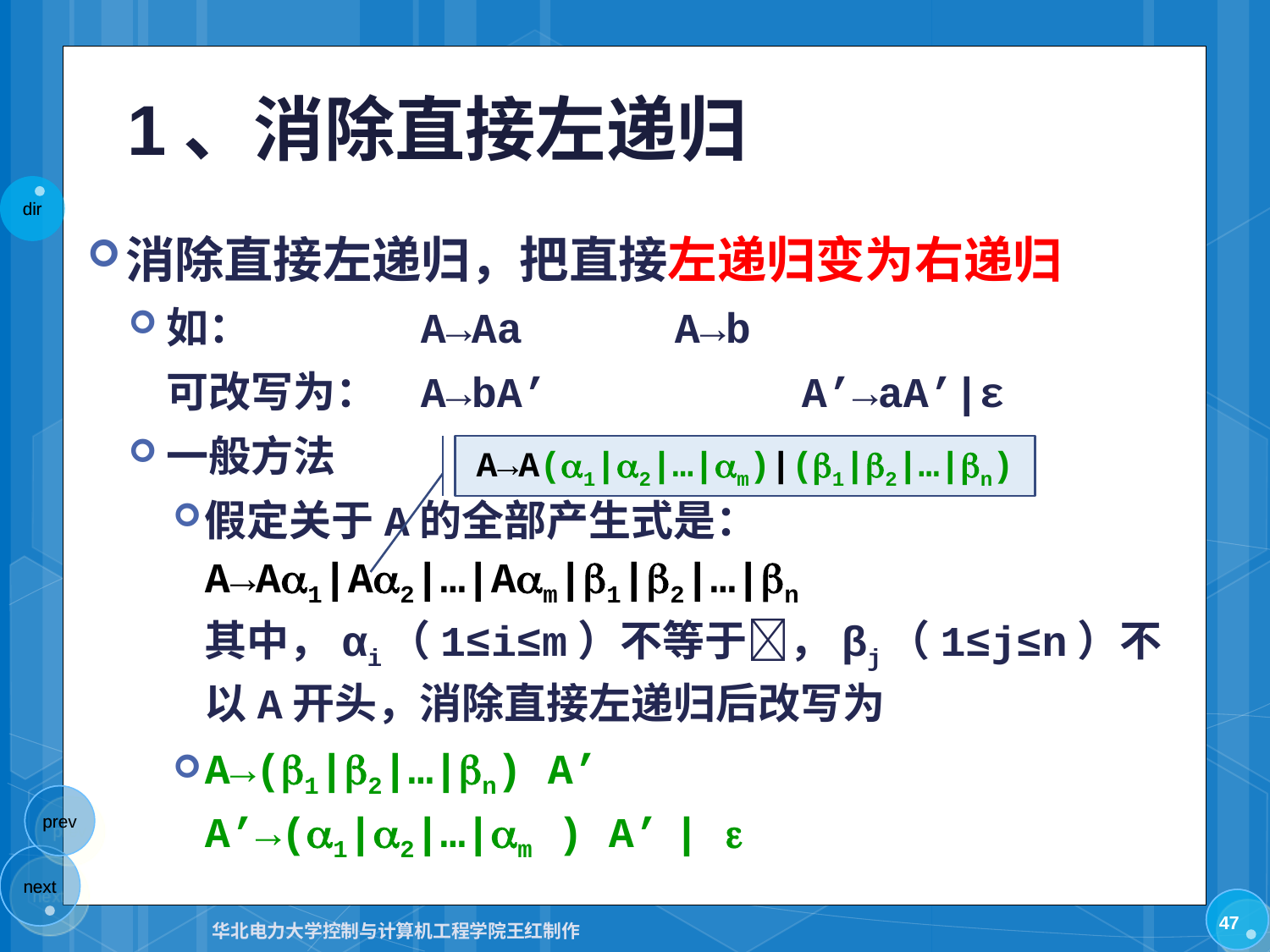

# 1、消除直接左递归
消除直接左递归，把直接左递归变为右递归
如：		A→Aa		A→b
	可改写为：	A→bA’		A’→aA’|ε
一般方法
假定关于A的全部产生式是：
A→Aα1|Aα2|…|Aαm|β1|β2|…|βn
其中，αi（1≤i≤m）不等于ε，βj（1≤j≤n）不以A开头，消除直接左递归后改写为
A→(β1|β2|…|βn) A’
A’→(α1|α2|…|αm ) A’ | ε
A→A(α1|α2|…|αm)|(β1|β2|…|βn)
47
华北电力大学控制与计算机工程学院王红制作